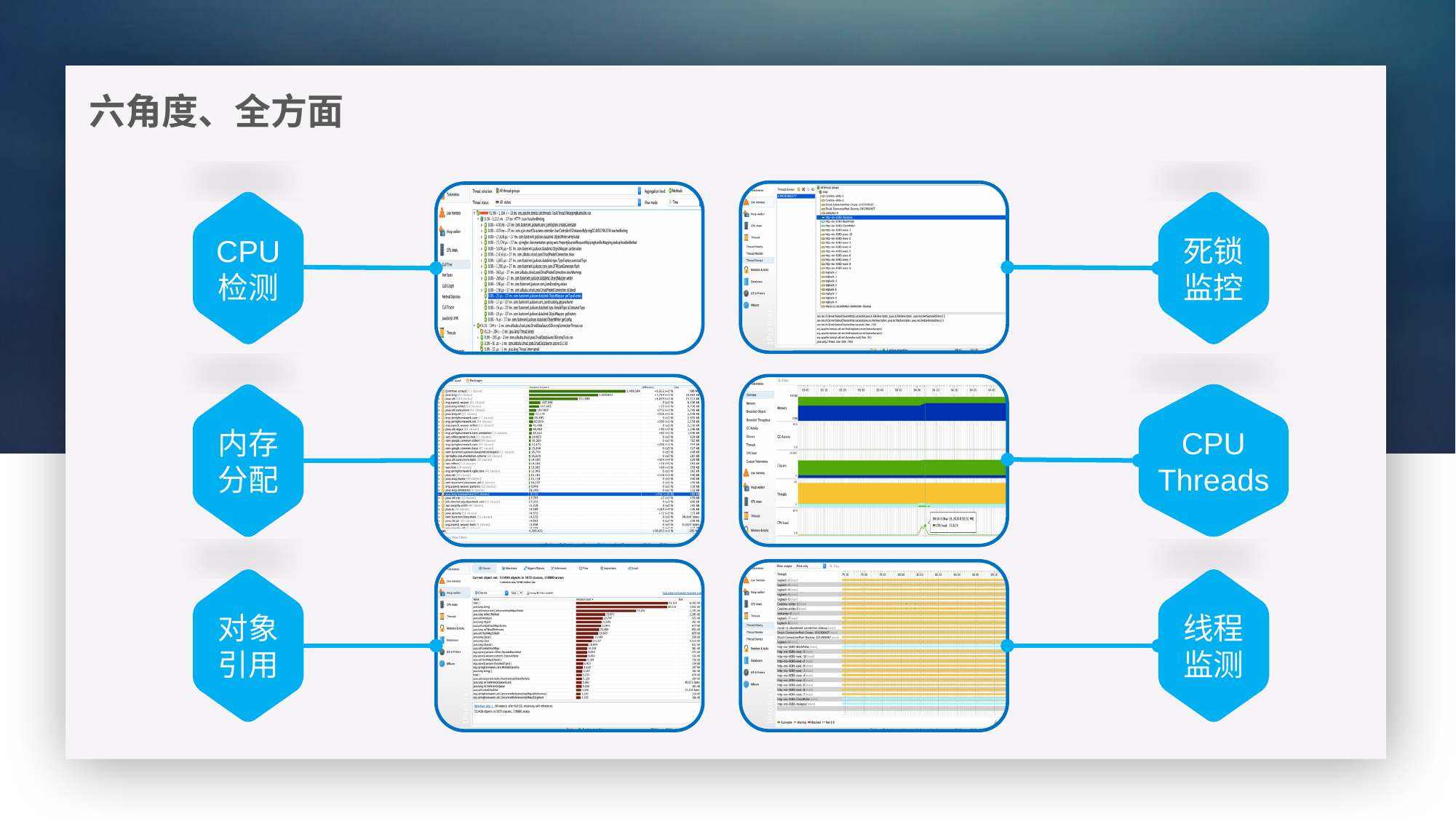

六角度、全方面

CPU
检测
死锁
监控

CPU
Threads
内存
分配

对象
引用

线程
监测